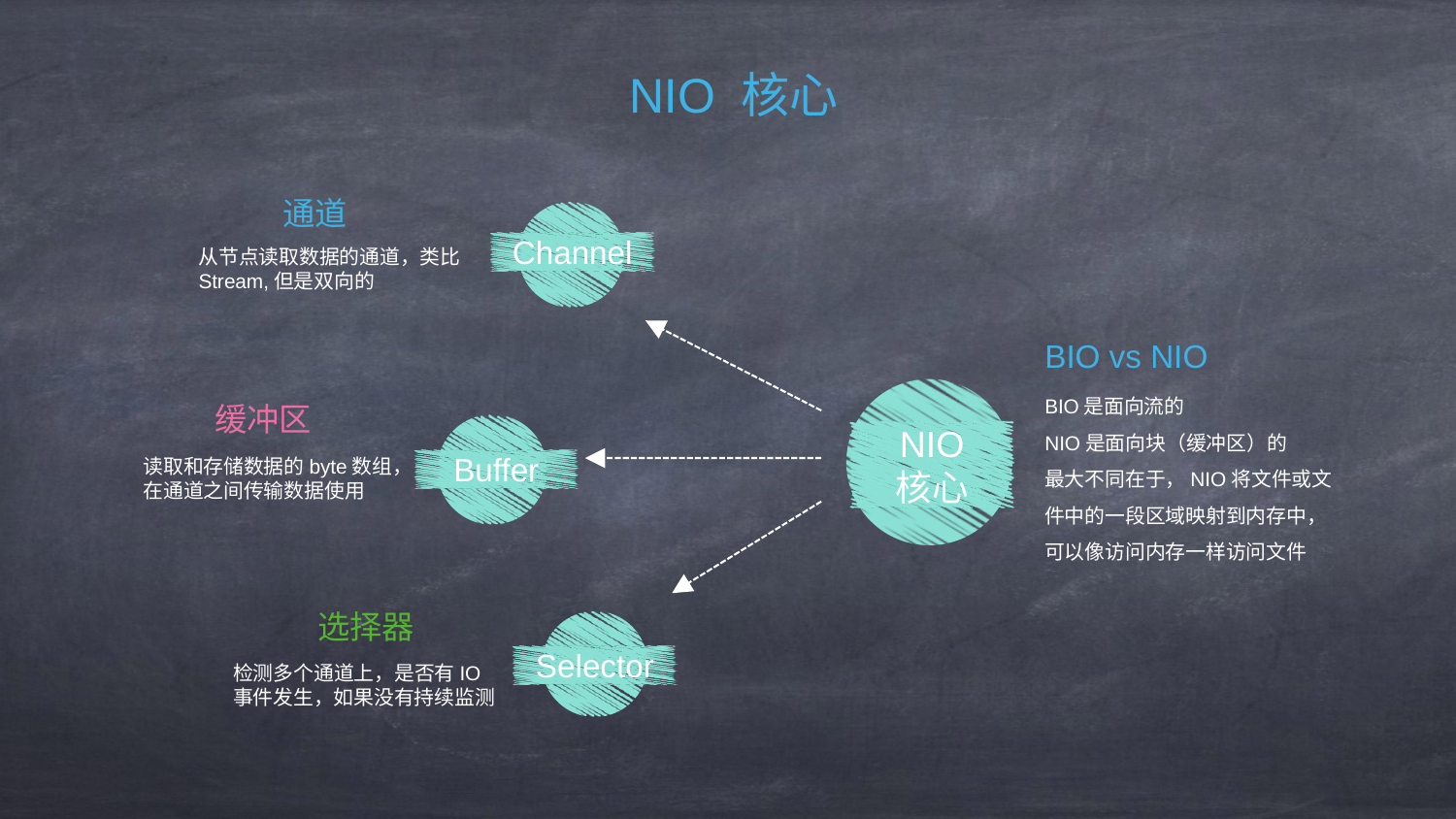

NIO 核心
通道

Channel
从节点读取数据的通道，类比Stream,但是双向的

BIO vs NIO
BIO是面向流的
NIO是面向块（缓冲区）的
最大不同在于，NIO将文件或文件中的一段区域映射到内存中，可以像访问内存一样访问文件

NIO
核心
缓冲区

Buffer
读取和存储数据的byte数组，在通道之间传输数据使用

选择器

Selector
检测多个通道上，是否有IO事件发生，如果没有持续监测